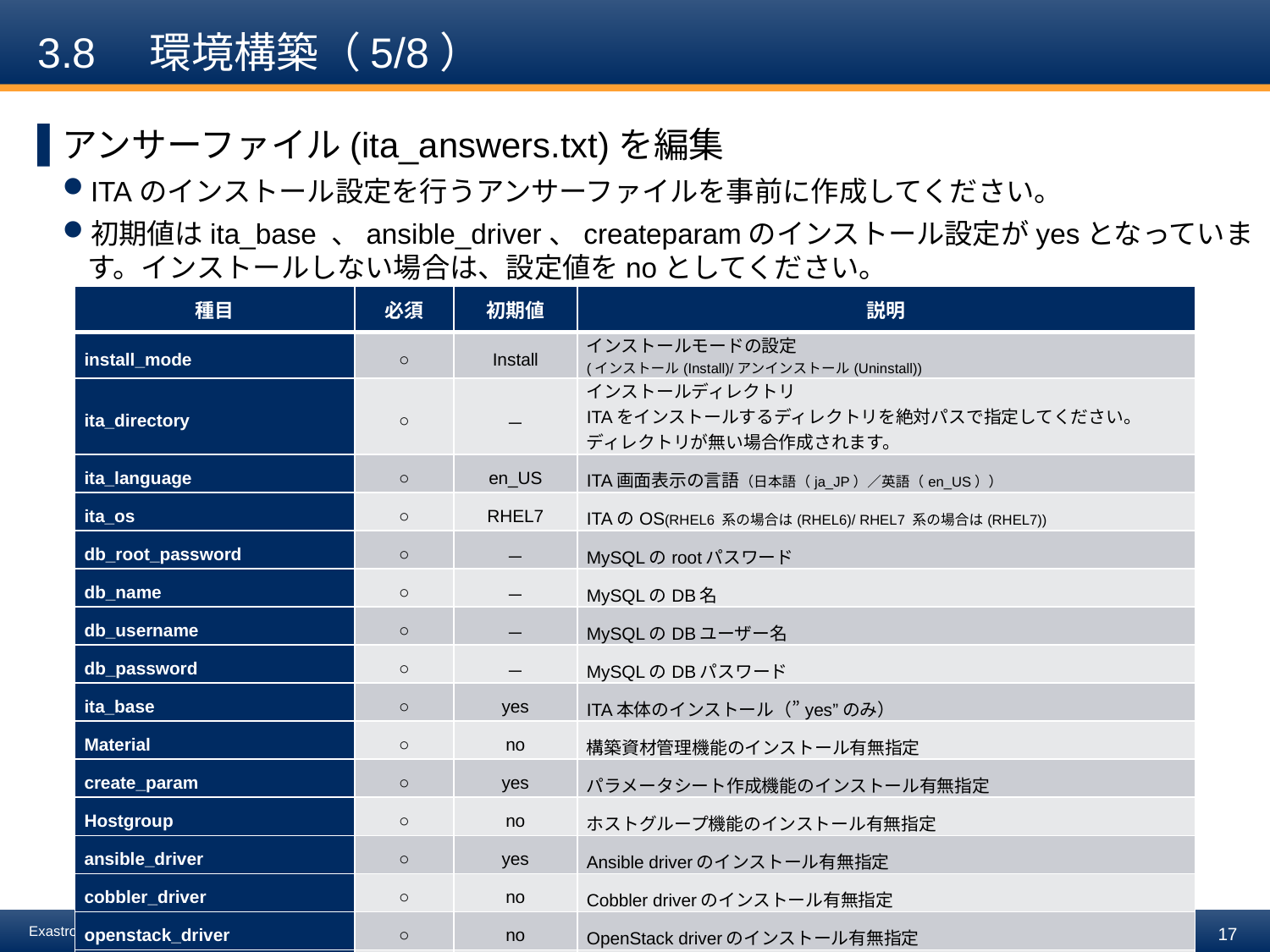

# 3.8　環境構築（5/8）
アンサーファイル(ita_answers.txt)を編集
ITAのインストール設定を行うアンサーファイルを事前に作成してください。
初期値はita_base 、ansible_driver、createparamのインストール設定がyesとなっています。インストールしない場合は、設定値をnoとしてください。

| 種目 | 必須 | 初期値 | 説明 |
| --- | --- | --- | --- |
| install\_mode | ○ | Install | インストールモードの設定 (インストール(Install)/アンインストール(Uninstall)) |
| ita\_directory | ○ | － | インストールディレクトリ ITAをインストールするディレクトリを絶対パスで指定してください。 ディレクトリが無い場合作成されます。 |
| ita\_language | ○ | en\_US | ITA画面表示の言語（日本語（ja\_JP）／英語（en\_US）） |
| ita\_os | ○ | RHEL7 | ITAのOS(RHEL6 系の場合は(RHEL6)/ RHEL7 系の場合は(RHEL7)) |
| db\_root\_password | ○ | － | MySQLのrootパスワード |
| db\_name | ○ | － | MySQLのDB名 |
| db\_username | ○ | － | MySQLのDBユーザー名 |
| db\_password | ○ | － | MySQLのDBパスワード |
| ita\_base | ○ | yes | ITA本体のインストール（”yes”のみ） |
| Material | ○ | no | 構築資材管理機能のインストール有無指定 |
| create\_param | ○ | yes | パラメータシート作成機能のインストール有無指定 |
| Hostgroup | ○ | no | ホストグループ機能のインストール有無指定 |
| ansible\_driver | ○ | yes | Ansible driverのインストール有無指定 |
| cobbler\_driver | ○ | no | Cobbler driverのインストール有無指定 |
| openstack\_driver | ○ | no | OpenStack driverのインストール有無指定 |
| dsc\_driver | ○ | no | DSC driverのインストール有無指定 |
| ansibletower\_driver | ○ | no | Ansibletower driverのインストール有無指定 |